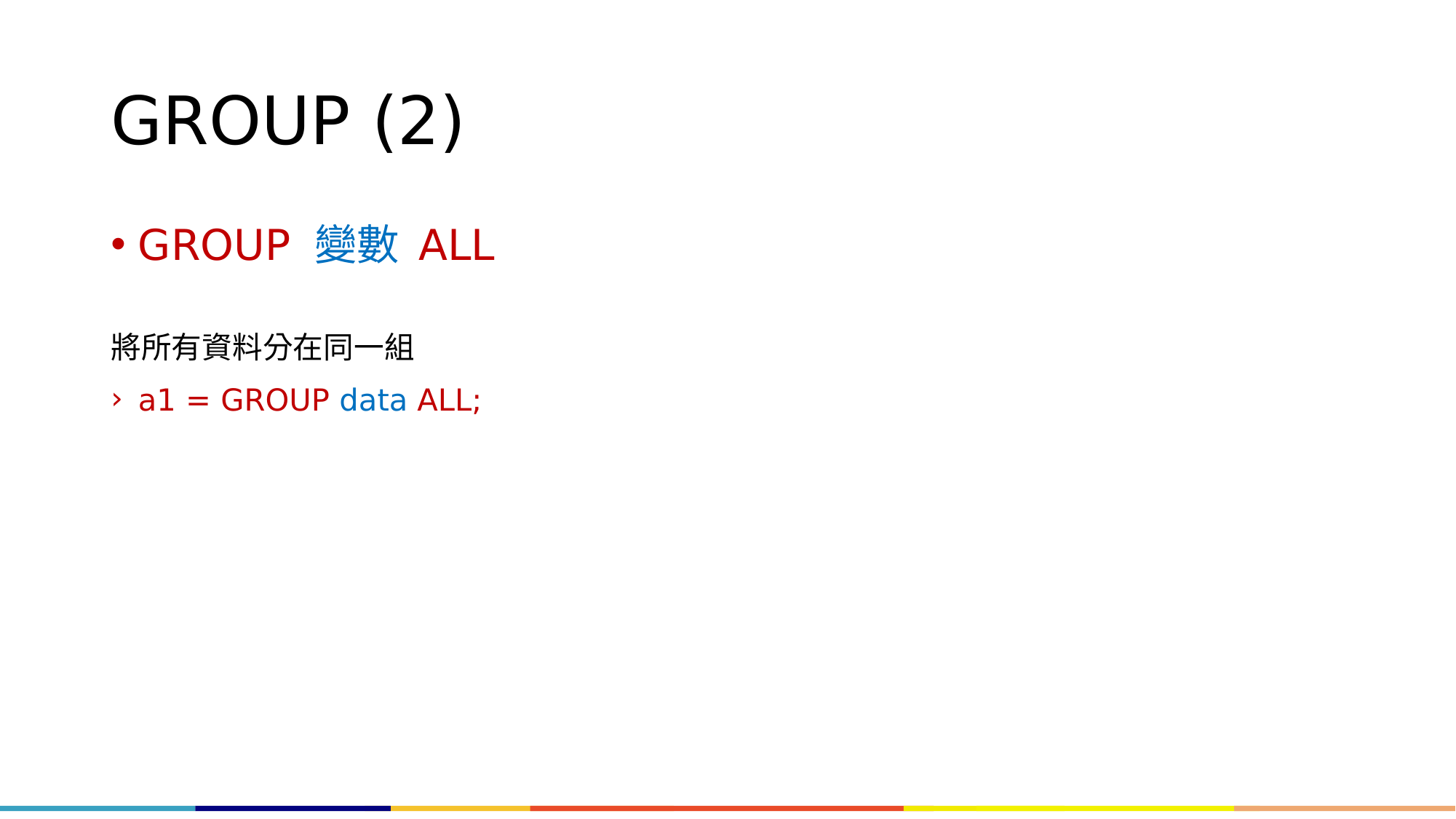

# GROUP (2)
GROUP 變數 ALL

將所有資料分在同一組
a1 = GROUP data ALL;